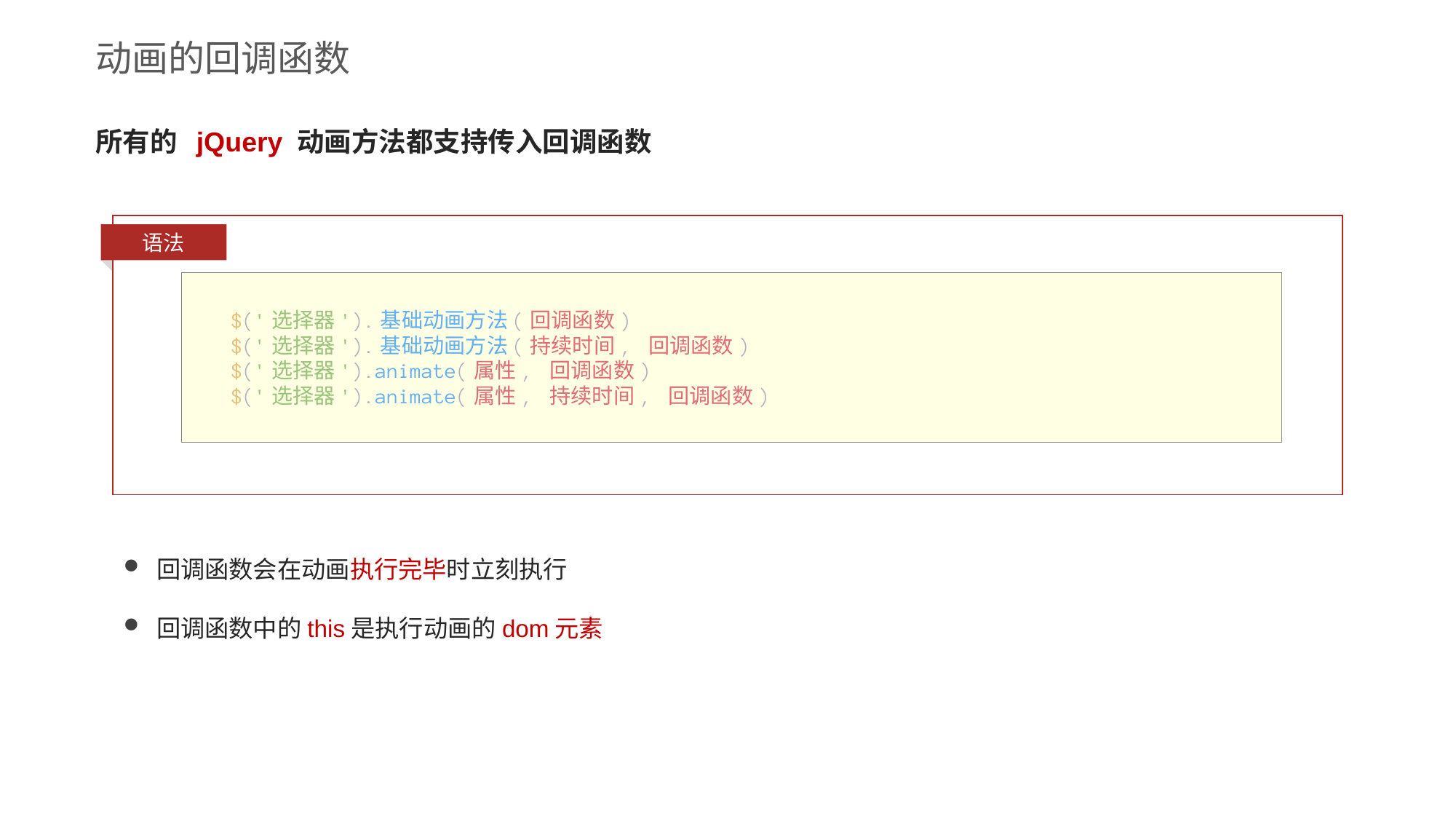

# 动画的回调函数
所有的  jQuery 动画方法都支持传入回调函数

语法

      $('选择器').基础动画方法(回调函数)
      $('选择器').基础动画方法(持续时间, 回调函数)
      $('选择器').animate(属性, 回调函数)
      $('选择器').animate(属性, 持续时间, 回调函数)
回调函数会在动画执行完毕时立刻执行
回调函数中的this是执行动画的dom元素